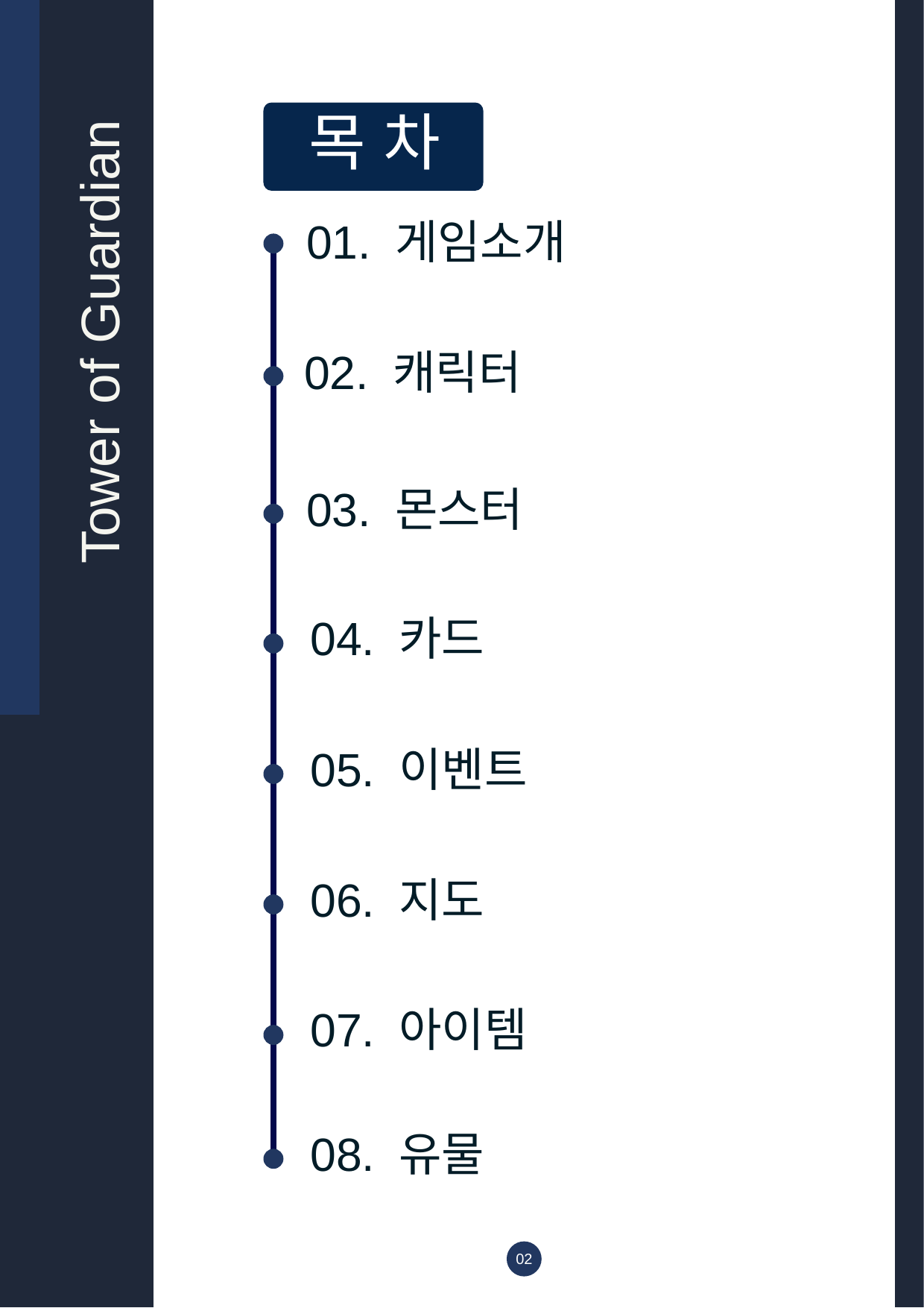

목 차

01. 게임소개
  Tower of Guardian

02. 캐릭터

03. 몬스터

04. 카드

05. 이벤트

06. 지도

07. 아이템

08. 유물

02